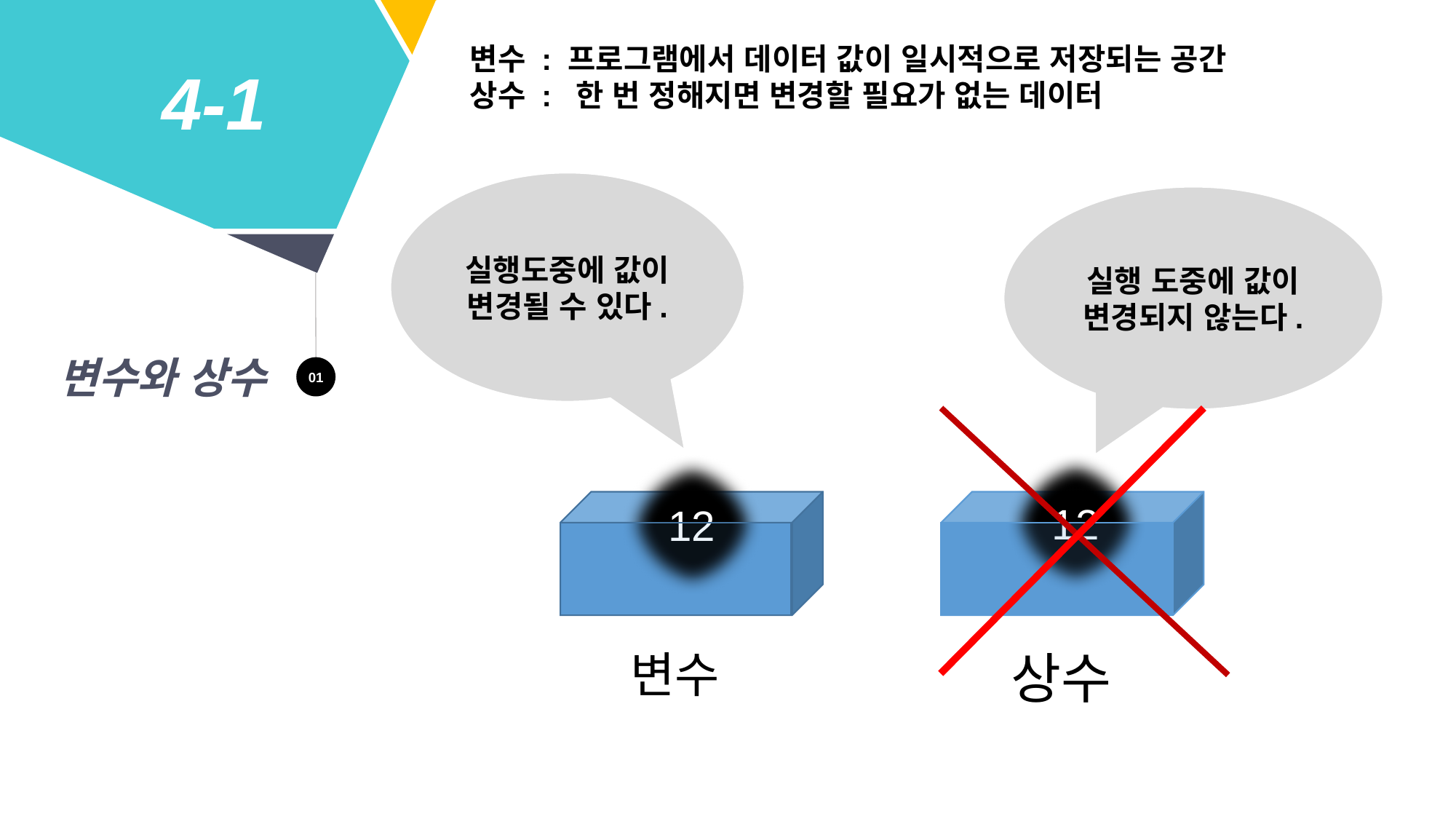

변수 : 프로그램에서 데이터 값이 일시적으로 저장되는 공간
상수 :  한 번 정해지면 변경할 필요가 없는 데이터
4-1
실행도중에 값이 변경될 수 있다.
실행 도중에 값이 변경되지 않는다.
변수와 상수
01
12
12

변수
상수